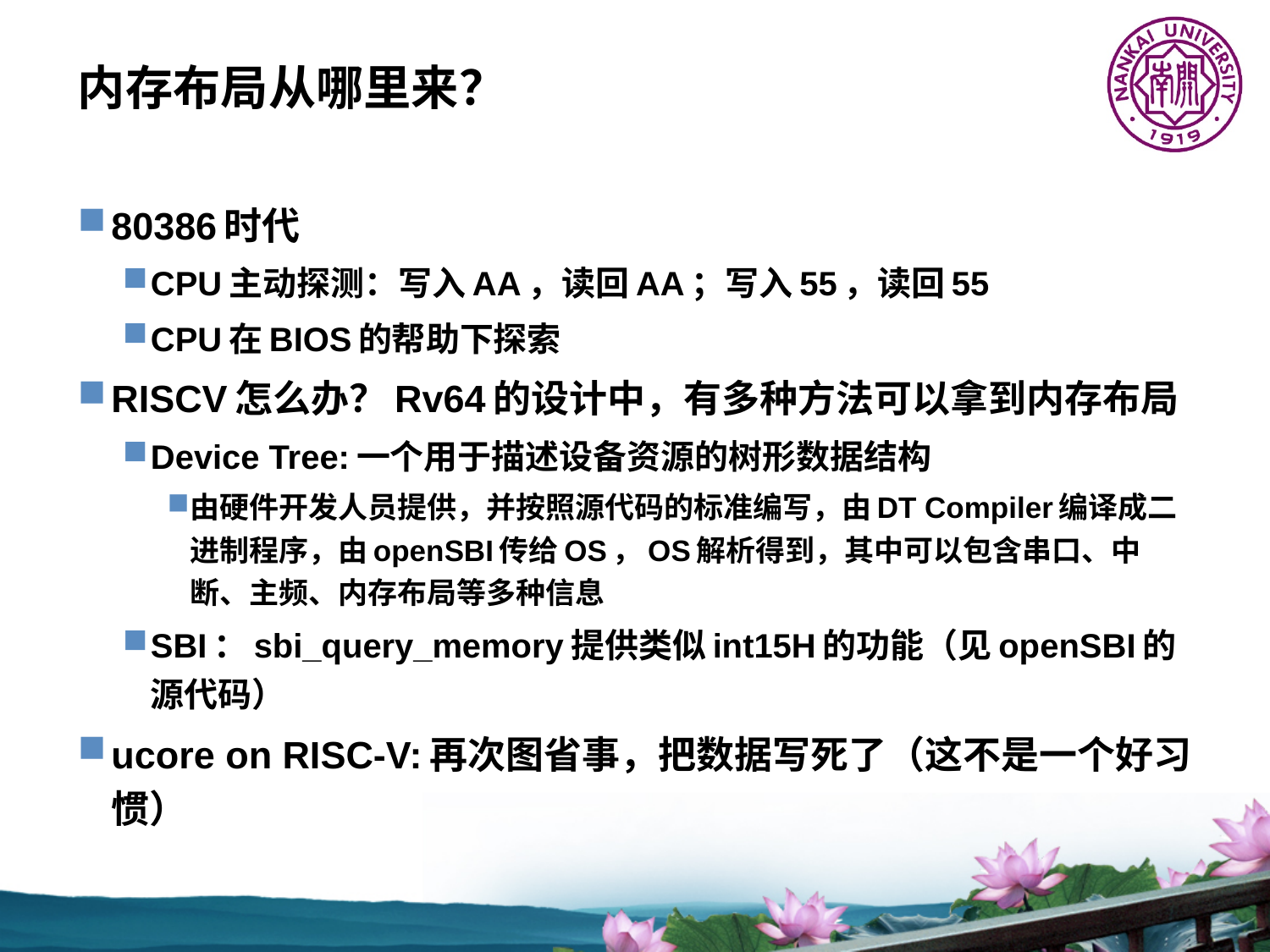

# 内存布局从哪里来？
80386时代
CPU主动探测：写入AA，读回AA；写入55，读回55
CPU在BIOS的帮助下探索
RISCV怎么办？Rv64的设计中，有多种方法可以拿到内存布局
Device Tree:一个用于描述设备资源的树形数据结构
由硬件开发人员提供，并按照源代码的标准编写，由DT Compiler编译成二进制程序，由openSBI传给OS，OS解析得到，其中可以包含串口、中断、主频、内存布局等多种信息
SBI：sbi_query_memory提供类似int15H的功能（见openSBI的源代码）
ucore on RISC-V:再次图省事，把数据写死了（这不是一个好习惯）